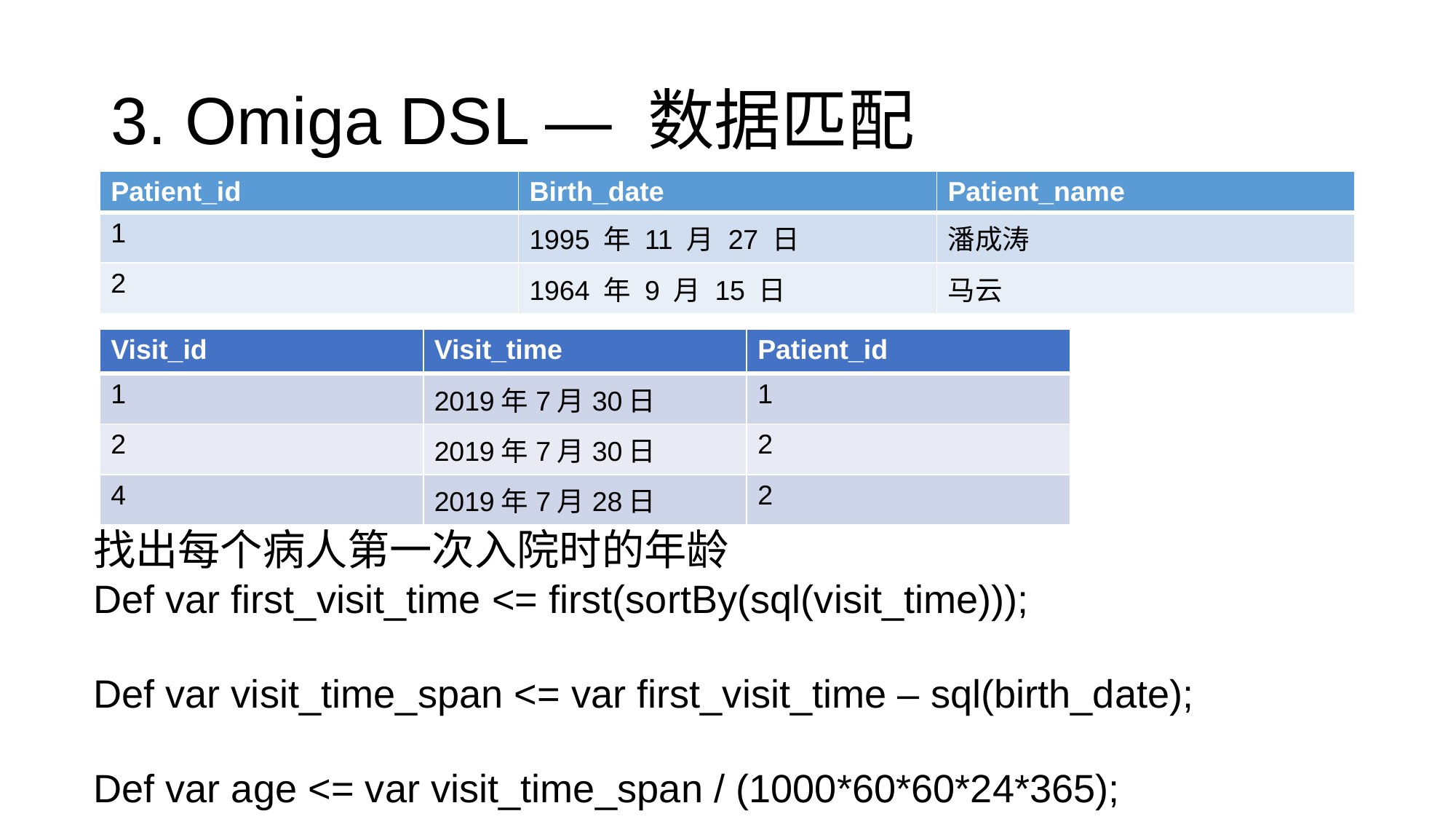

# 3. Omiga DSL — 数据匹配
| Patient\_id | Birth\_date | Patient\_name |
| --- | --- | --- |
| 1 | 1995 年 11 月 27 日 | 潘成涛 |
| 2 | 1964 年 9 月 15 日 | 马云 |
| Visit\_id | Visit\_time | Patient\_id |
| --- | --- | --- |
| 1 | 2019年7月30日 | 1 |
| 2 | 2019年7月30日 | 2 |
| 4 | 2019年7月28日 | 2 |
找出每个病人第一次入院时的年龄
Def var first_visit_time <= first(sortBy(sql(visit_time)));

Def var visit_time_span <= var first_visit_time – sql(birth_date);

Def var age <= var visit_time_span / (1000*60*60*24*365);